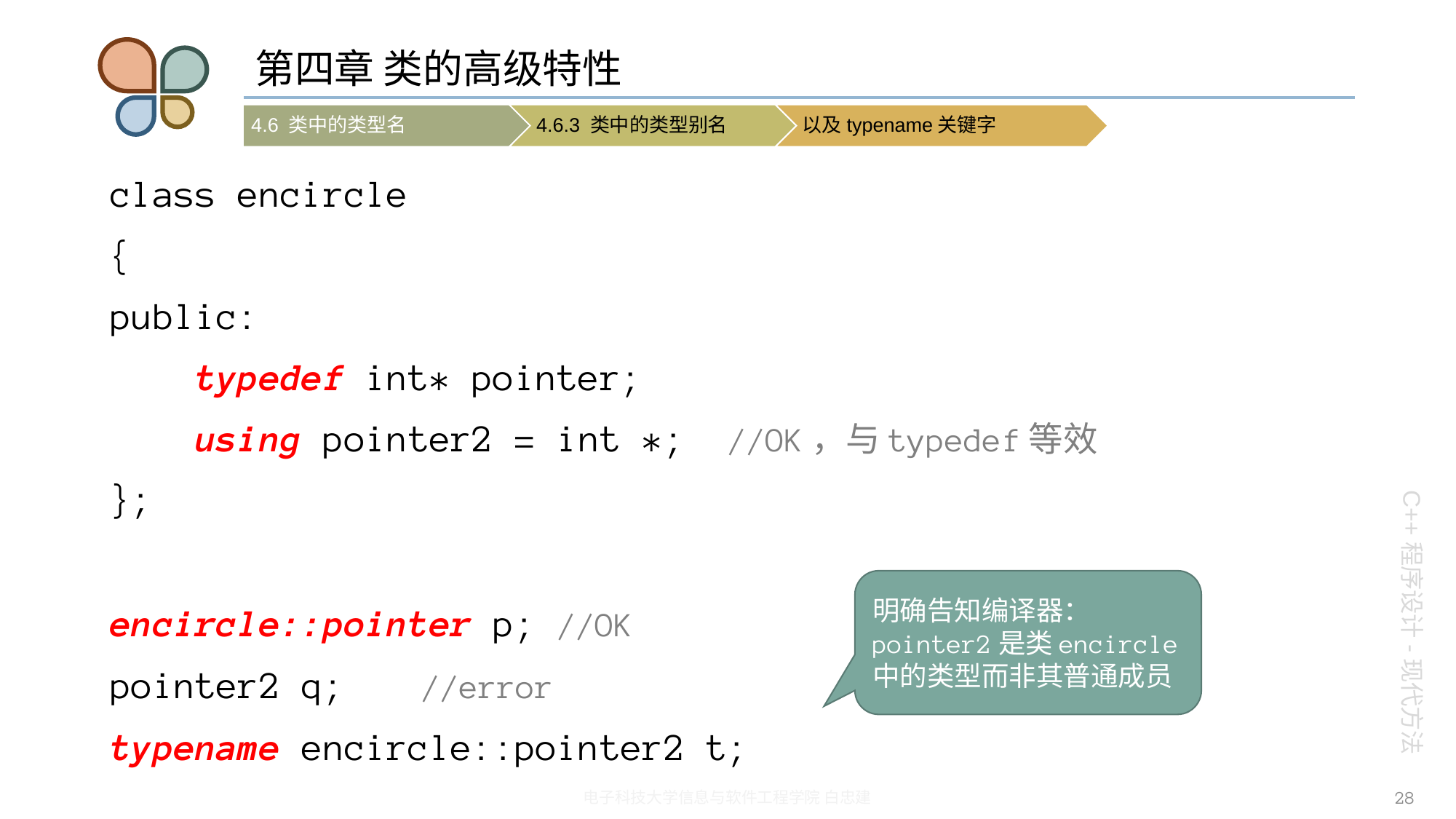

# 第四章 类的高级特性
4.6 类中的类型名
4.6.3 类中的类型别名
以及typename关键字
class encircle
{
public:
    typedef int* pointer;
    using pointer2 = int *;  //OK，与typedef等效
};

encircle::pointer p; //OK
pointer2 q; 	//error
typename encircle::pointer2 t;

明确告知编译器：pointer2是类encircle中的类型而非其普通成员
28